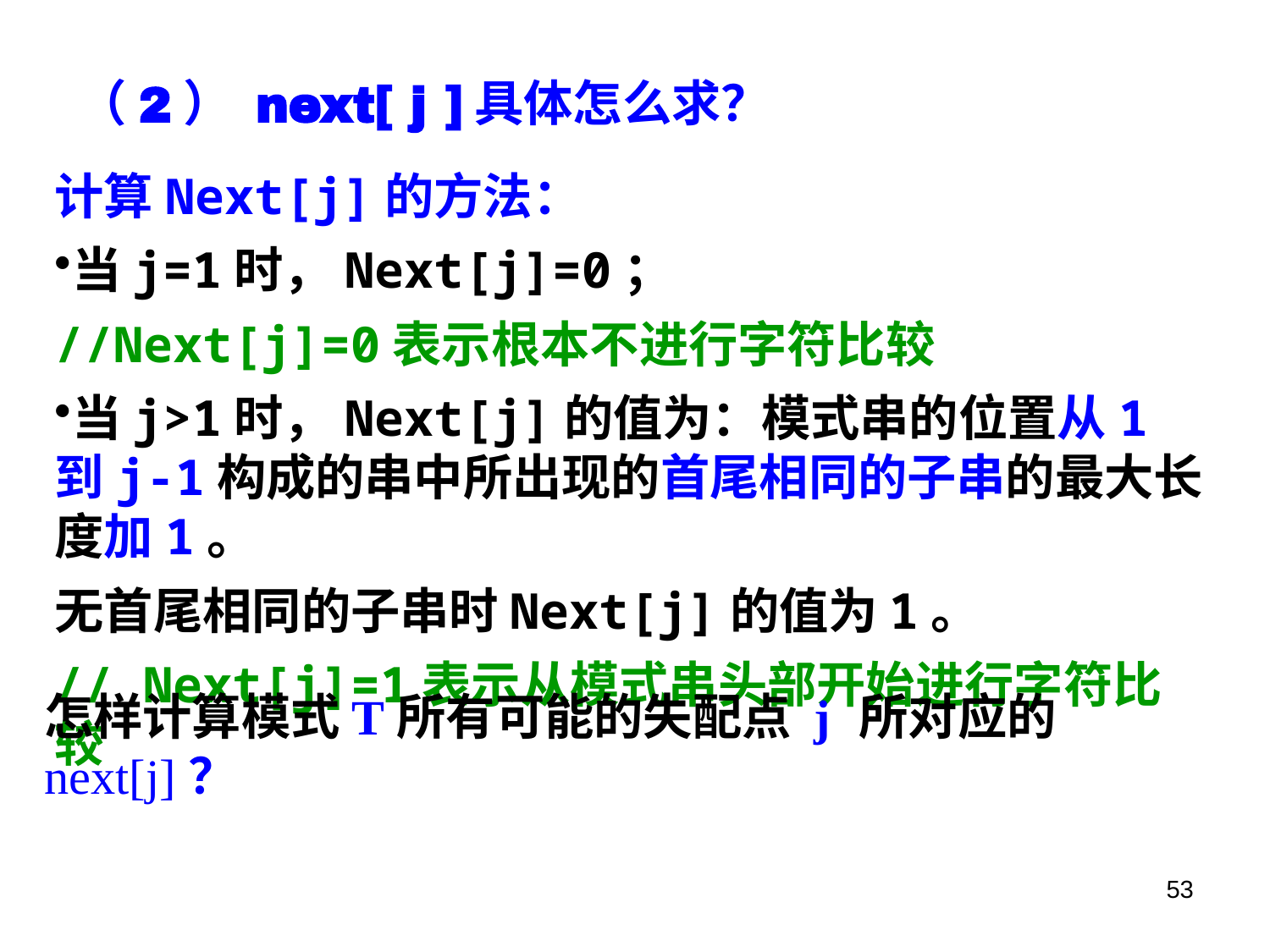

（2） next[ j ]具体怎么求？
计算Next[j]的方法：
当j=1时，Next[j]=0；
//Next[j]=0表示根本不进行字符比较
当j>1时，Next[j]的值为：模式串的位置从1到j-1构成的串中所出现的首尾相同的子串的最大长度加1。
无首尾相同的子串时Next[j]的值为1。
// Next[j]=1表示从模式串头部开始进行字符比较
怎样计算模式T所有可能的失配点 j 所对应的 next[j]？
53